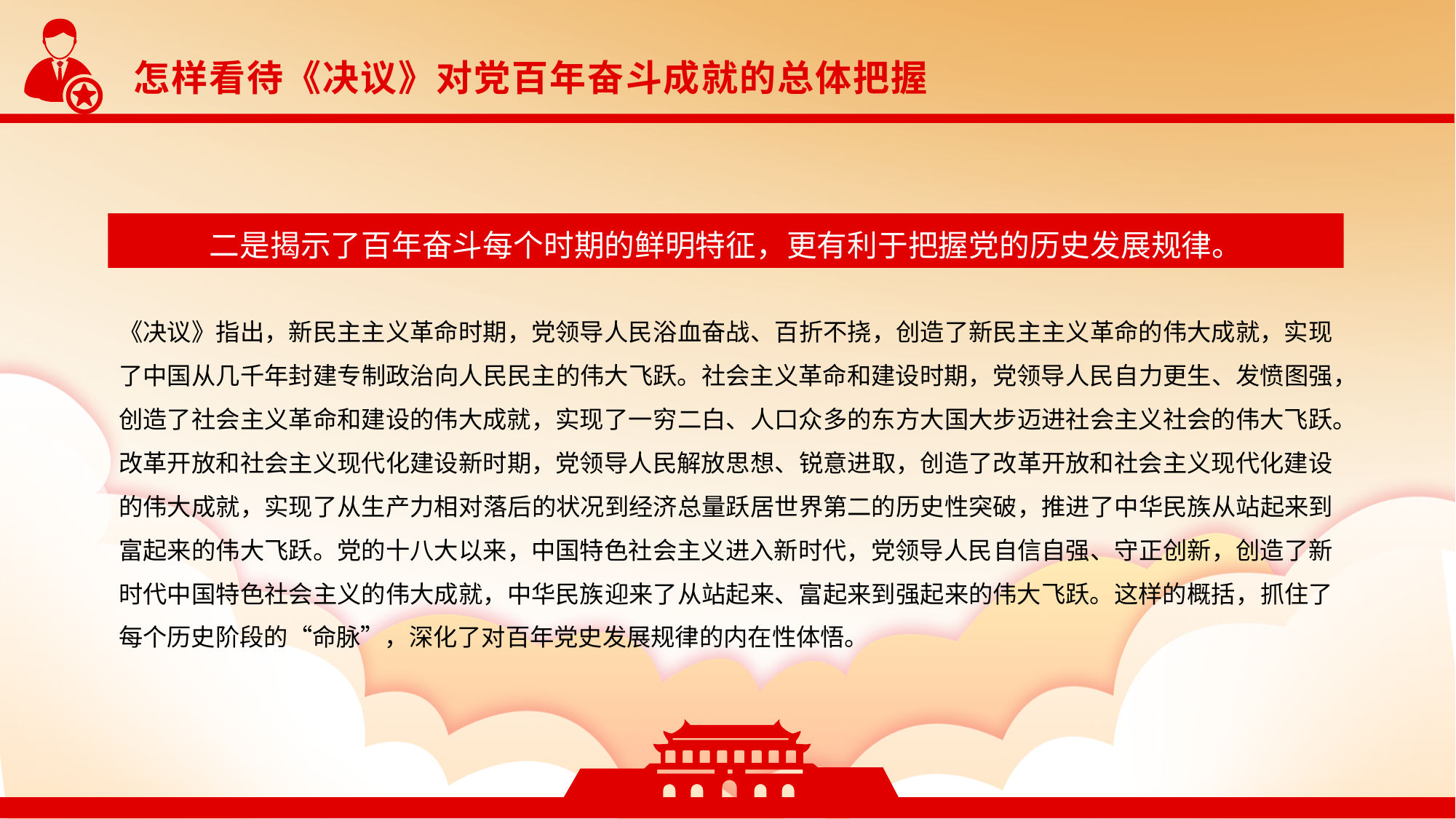

怎样看待《决议》对党百年奋斗成就的总体把握
二是揭示了百年奋斗每个时期的鲜明特征，更有利于把握党的历史发展规律。
《决议》指出，新民主主义革命时期，党领导人民浴血奋战、百折不挠，创造了新民主主义革命的伟大成就，实现了中国从几千年封建专制政治向人民民主的伟大飞跃。社会主义革命和建设时期，党领导人民自力更生、发愤图强，创造了社会主义革命和建设的伟大成就，实现了一穷二白、人口众多的东方大国大步迈进社会主义社会的伟大飞跃。改革开放和社会主义现代化建设新时期，党领导人民解放思想、锐意进取，创造了改革开放和社会主义现代化建设的伟大成就，实现了从生产力相对落后的状况到经济总量跃居世界第二的历史性突破，推进了中华民族从站起来到富起来的伟大飞跃。党的十八大以来，中国特色社会主义进入新时代，党领导人民自信自强、守正创新，创造了新时代中国特色社会主义的伟大成就，中华民族迎来了从站起来、富起来到强起来的伟大飞跃。这样的概括，抓住了每个历史阶段的“命脉”，深化了对百年党史发展规律的内在性体悟。